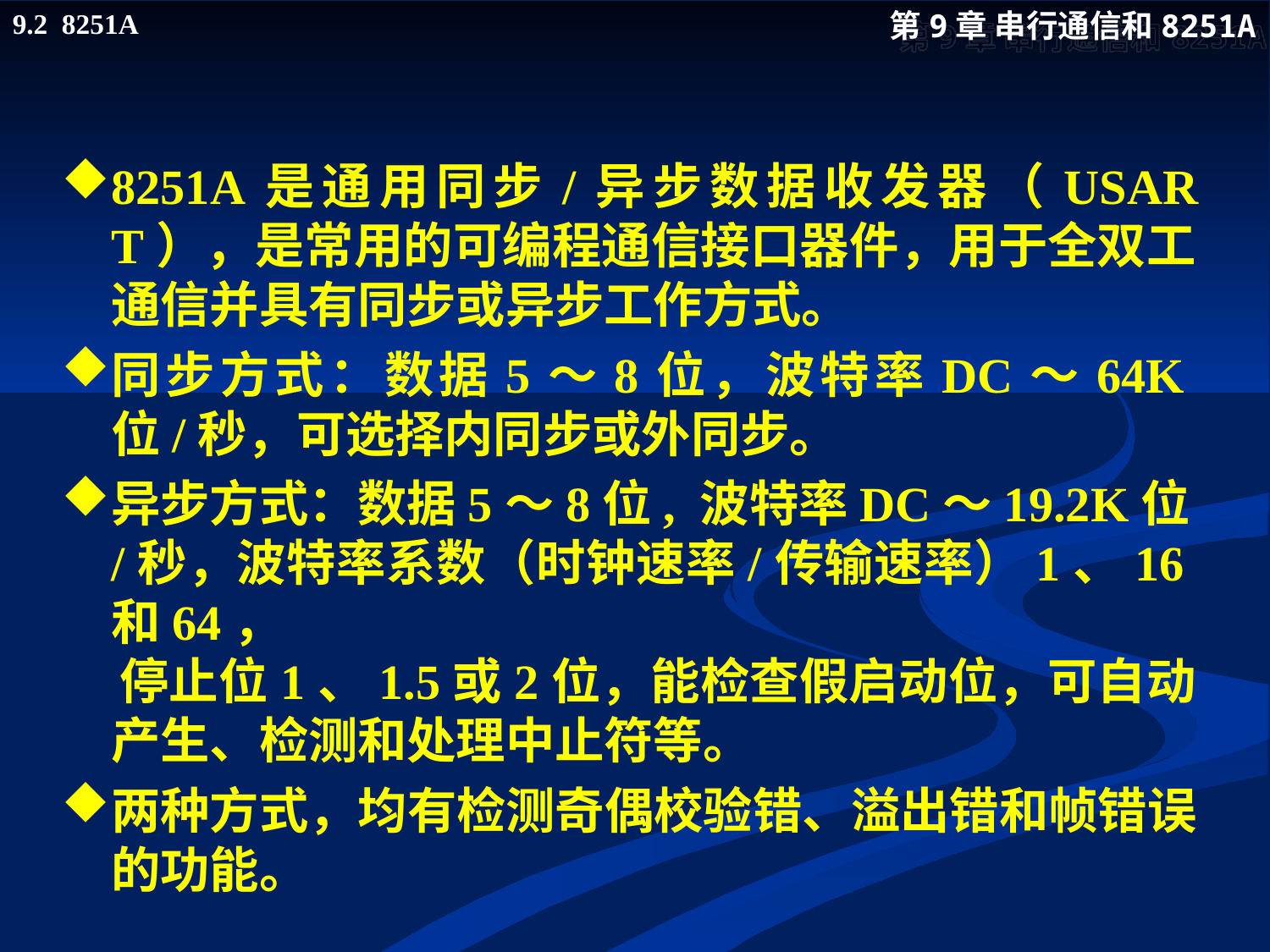

8251A是通用同步/异步数据收发器（USART），是常用的可编程通信接口器件，用于全双工通信并具有同步或异步工作方式。
同步方式：数据5～8位，波特率DC～64K位/秒，可选择内同步或外同步。
异步方式：数据5～8位, 波特率DC～19.2K位/秒，波特率系数（时钟速率/传输速率）1、16和64，
    停止位1、1.5或2位，能检查假启动位，可自动产生、检测和处理中止符等。
两种方式，均有检测奇偶校验错、溢出错和帧错误的功能。